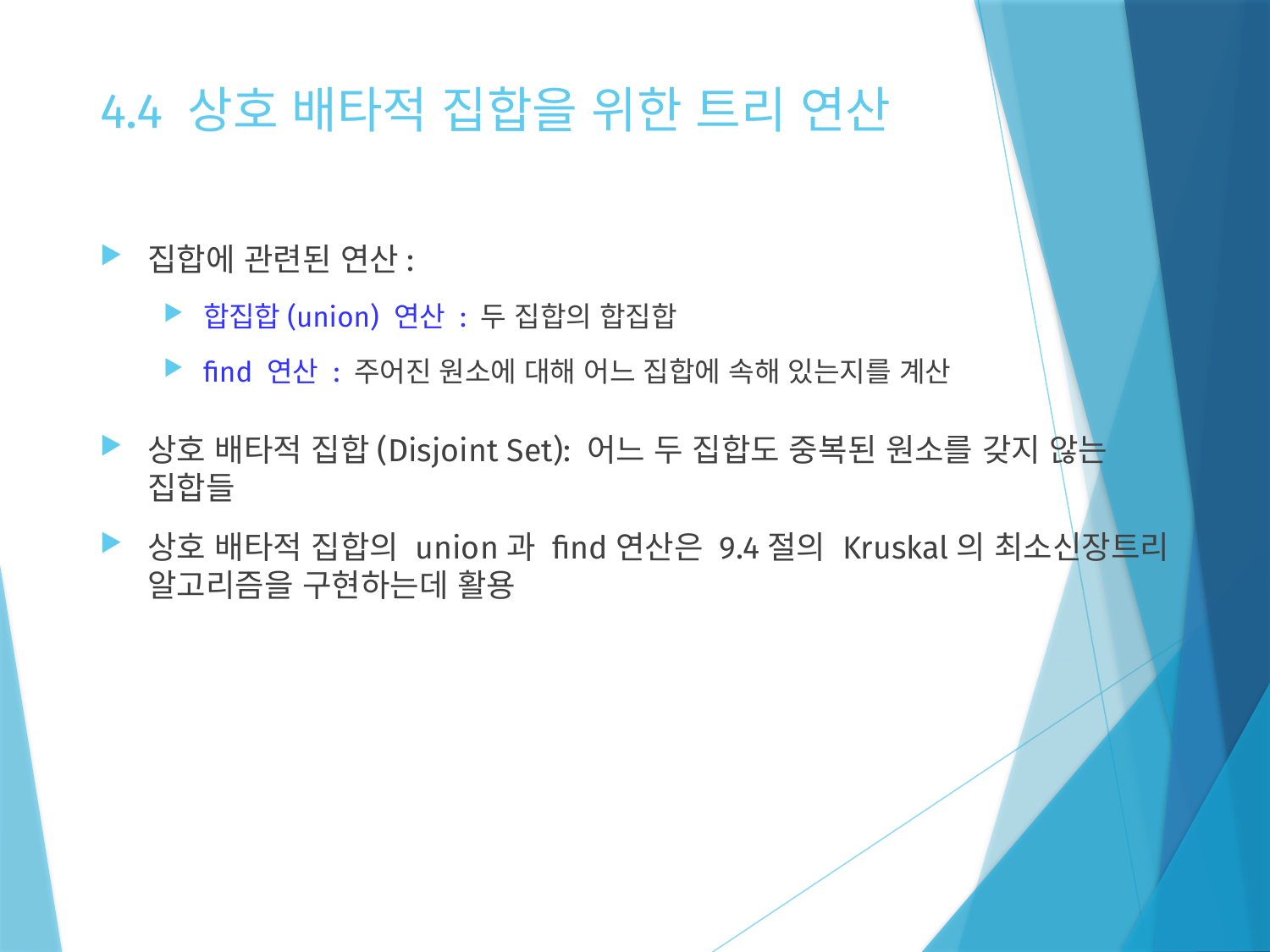

# 4.4 상호 배타적 집합을 위한 트리 연산
집합에 관련된 연산:
합집합(union) 연산 : 두 집합의 합집합
find 연산 : 주어진 원소에 대해 어느 집합에 속해 있는지를 계산
상호 배타적 집합(Disjoint Set): 어느 두 집합도 중복된 원소를 갖지 않는 집합들
상호 배타적 집합의 union과 find연산은 9.4절의 Kruskal의 최소신장트리 알고리즘을 구현하는데 활용